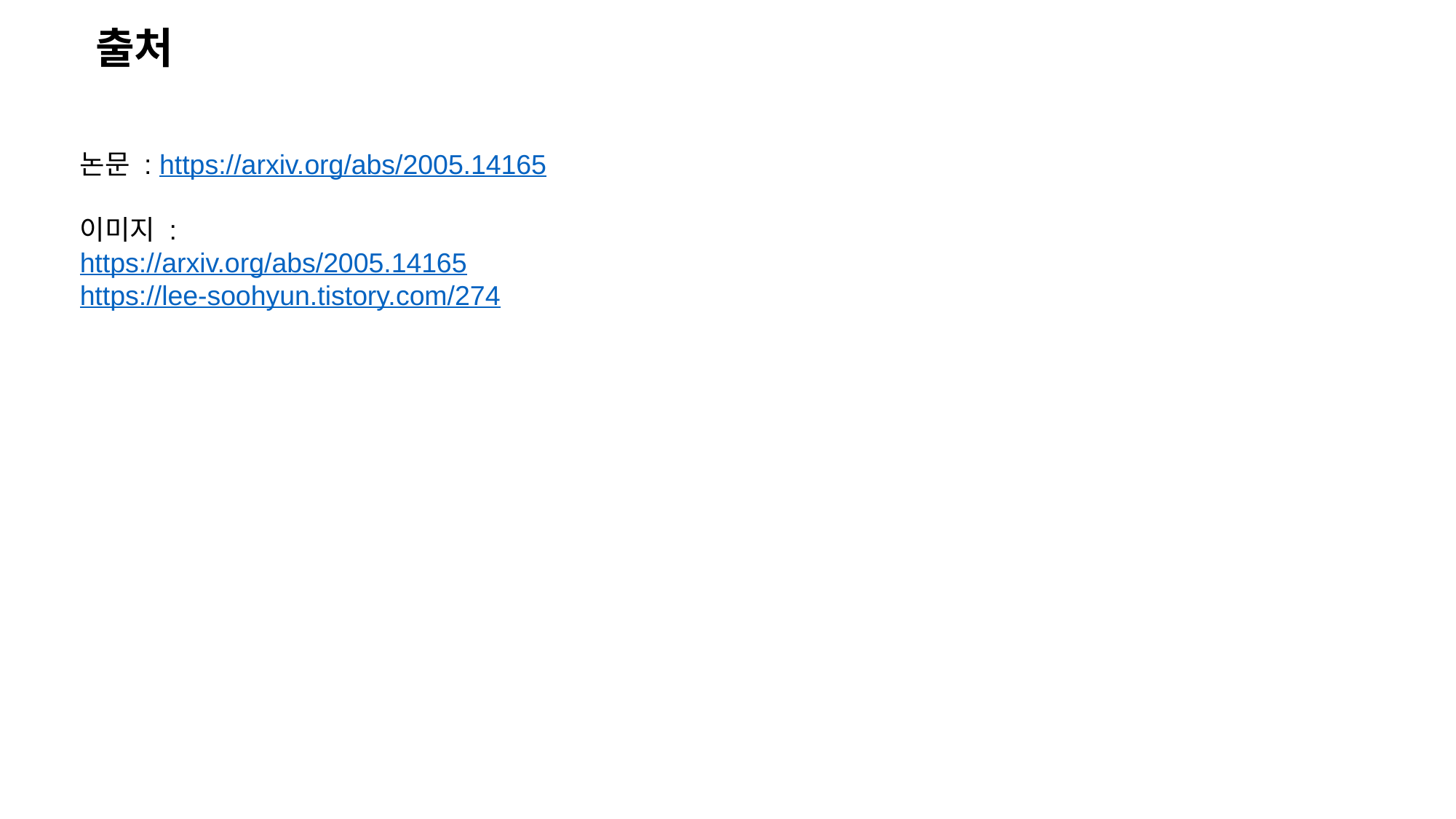

출처
논문 : https://arxiv.org/abs/2005.14165

이미지 :
https://arxiv.org/abs/2005.14165
https://lee-soohyun.tistory.com/274